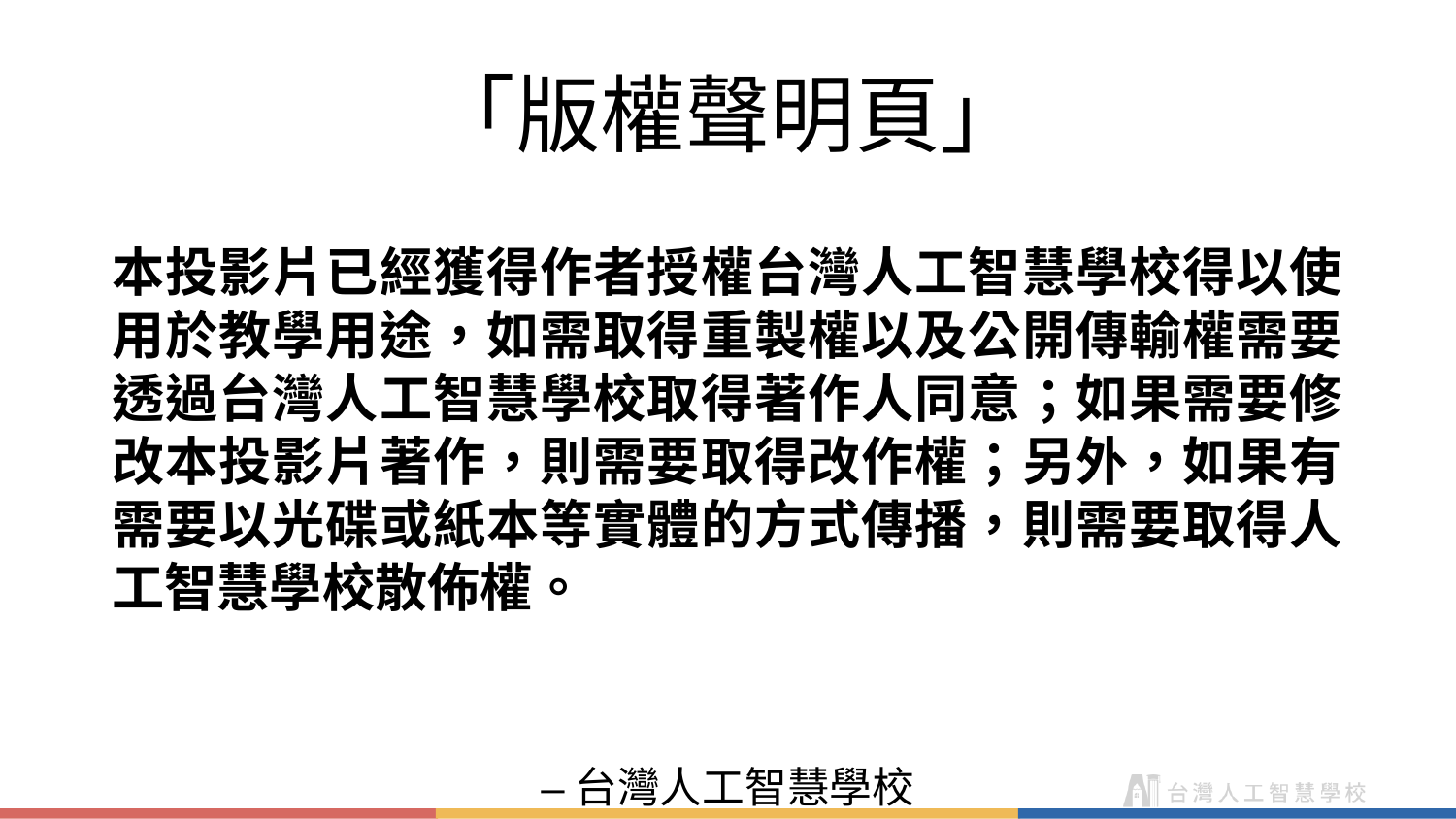

# 「版權聲明頁」
本投影片已經獲得作者授權台灣人工智慧學校得以使用於教學用途，如需取得重製權以及公開傳輸權需要透過台灣人工智慧學校取得著作人同意；如果需要修改本投影片著作，則需要取得改作權；另外，如果有需要以光碟或紙本等實體的方式傳播，則需要取得人工智慧學校散佈權。

–台灣人工智慧學校